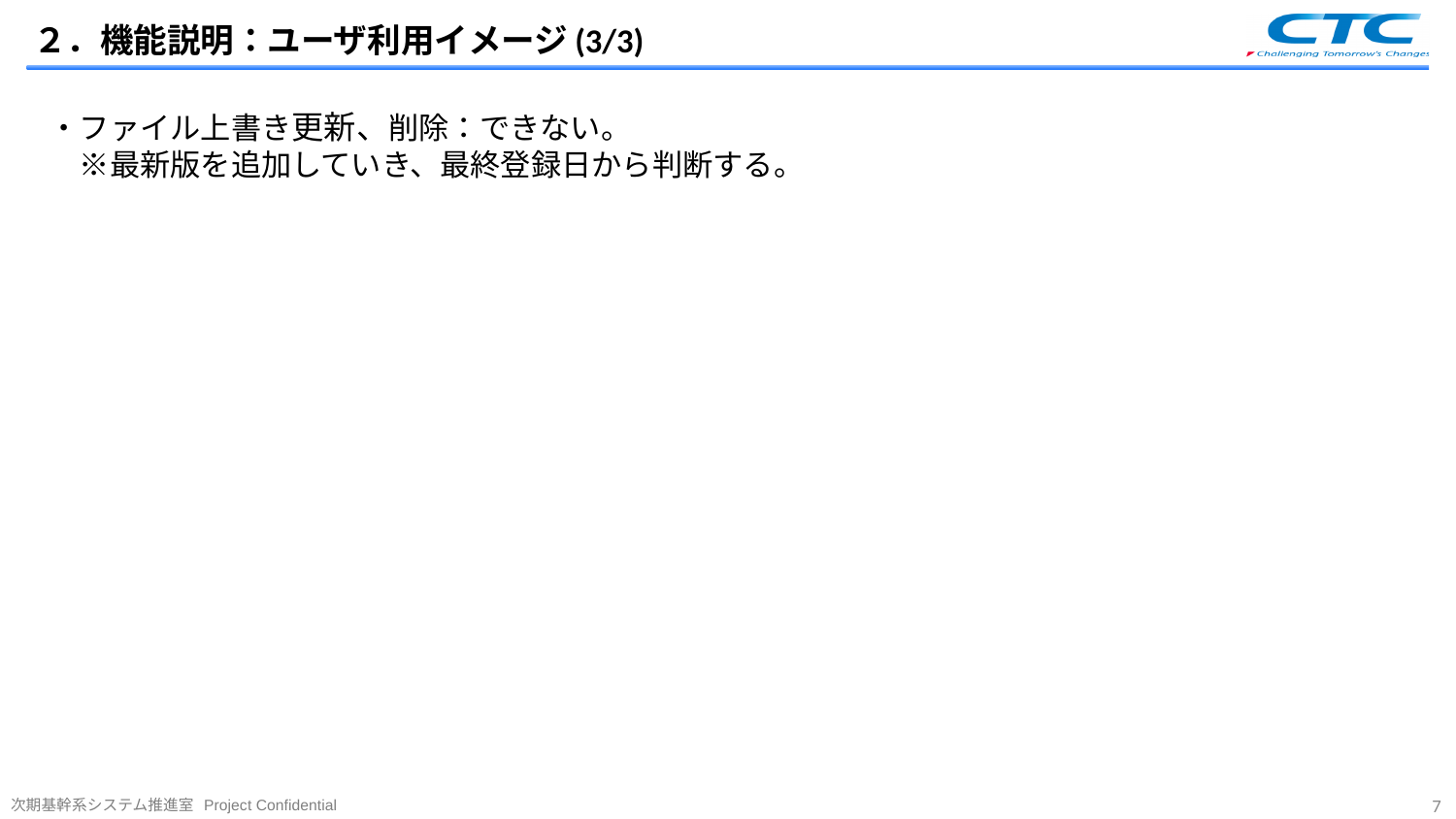

# ２．機能説明：ユーザ利用イメージ(3/3)
　・ファイル上書き更新、削除：できない。
　　※最新版を追加していき、最終登録日から判断する。
7